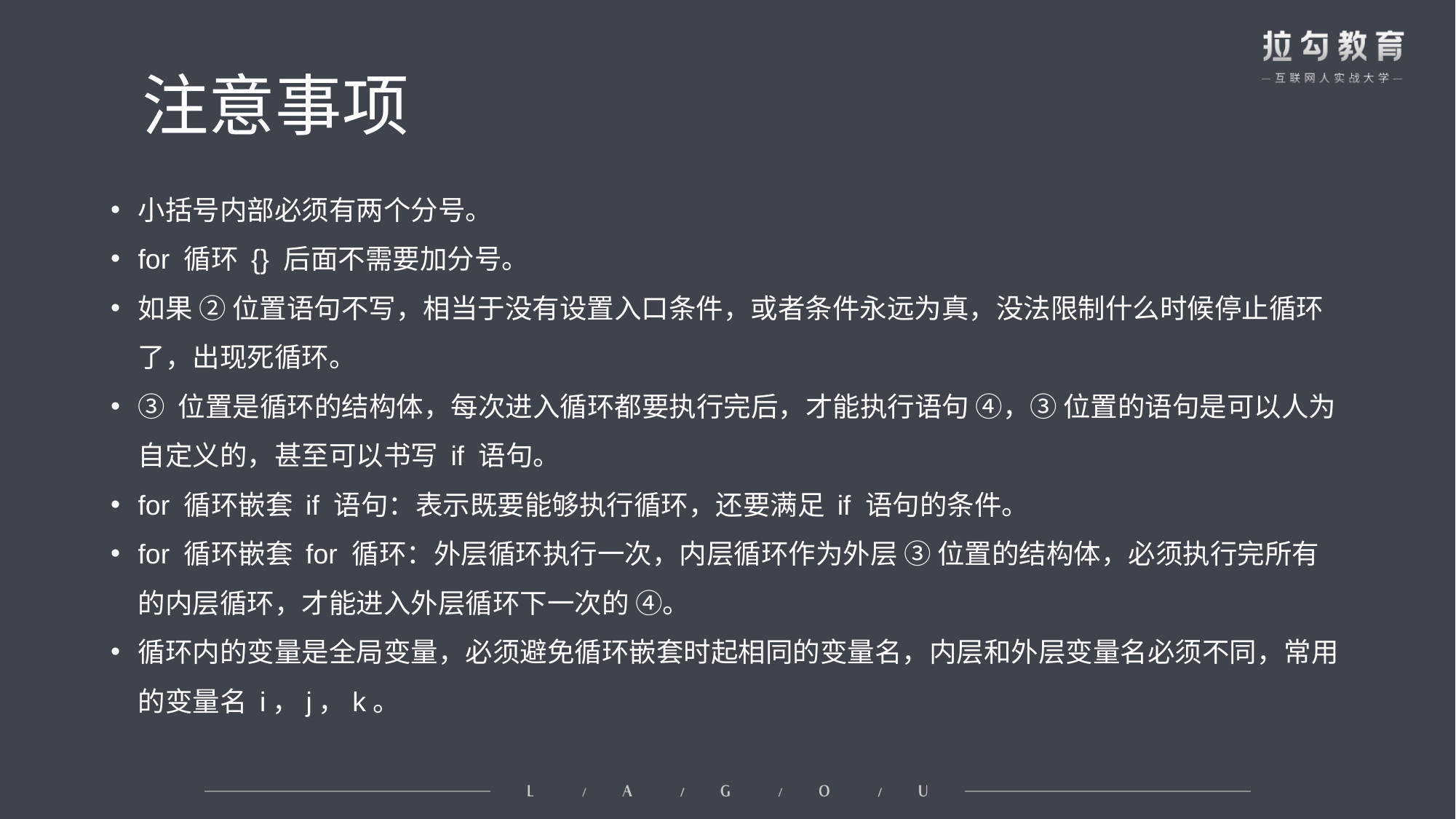

# 注意事项
小括号内部必须有两个分号。
for 循环 {} 后面不需要加分号。
如果 ② 位置语句不写，相当于没有设置入口条件，或者条件永远为真，没法限制什么时候停止循环了，出现死循环。
③ 位置是循环的结构体，每次进入循环都要执行完后，才能执行语句 ④，③ 位置的语句是可以人为自定义的，甚至可以书写 if 语句。
for 循环嵌套 if 语句：表示既要能够执行循环，还要满足 if 语句的条件。
for 循环嵌套 for 循环：外层循环执行一次，内层循环作为外层 ③ 位置的结构体，必须执行完所有的内层循环，才能进入外层循环下一次的 ④。
循环内的变量是全局变量，必须避免循环嵌套时起相同的变量名，内层和外层变量名必须不同，常用的变量名 i，j，k。